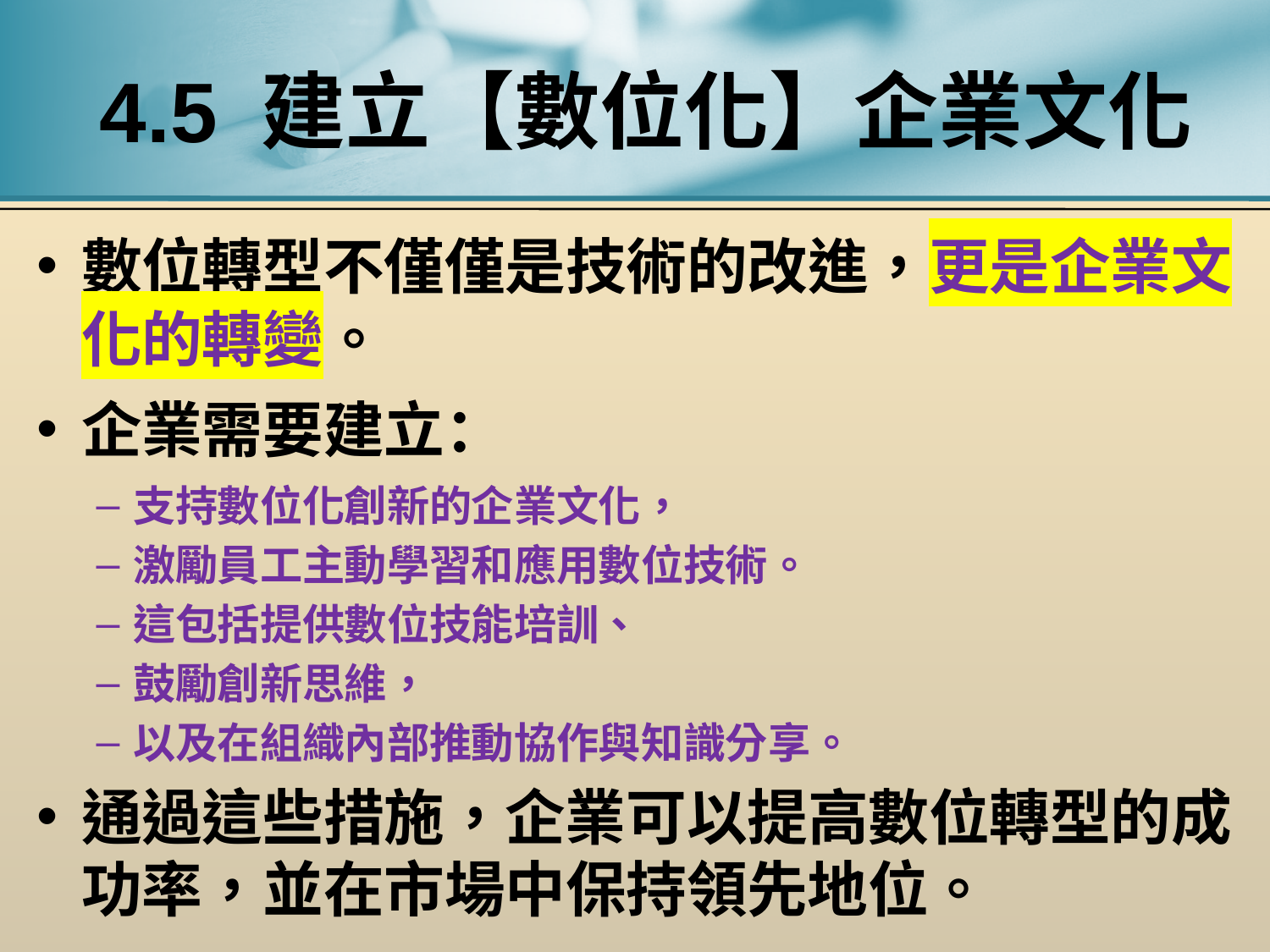

# 4.5 建立【數位化】企業文化
數位轉型不僅僅是技術的改進，更是企業文化的轉變。
企業需要建立：
支持數位化創新的企業文化，
激勵員工主動學習和應用數位技術。
這包括提供數位技能培訓、
鼓勵創新思維，
以及在組織內部推動協作與知識分享。
通過這些措施，企業可以提高數位轉型的成功率，並在市場中保持領先地位。